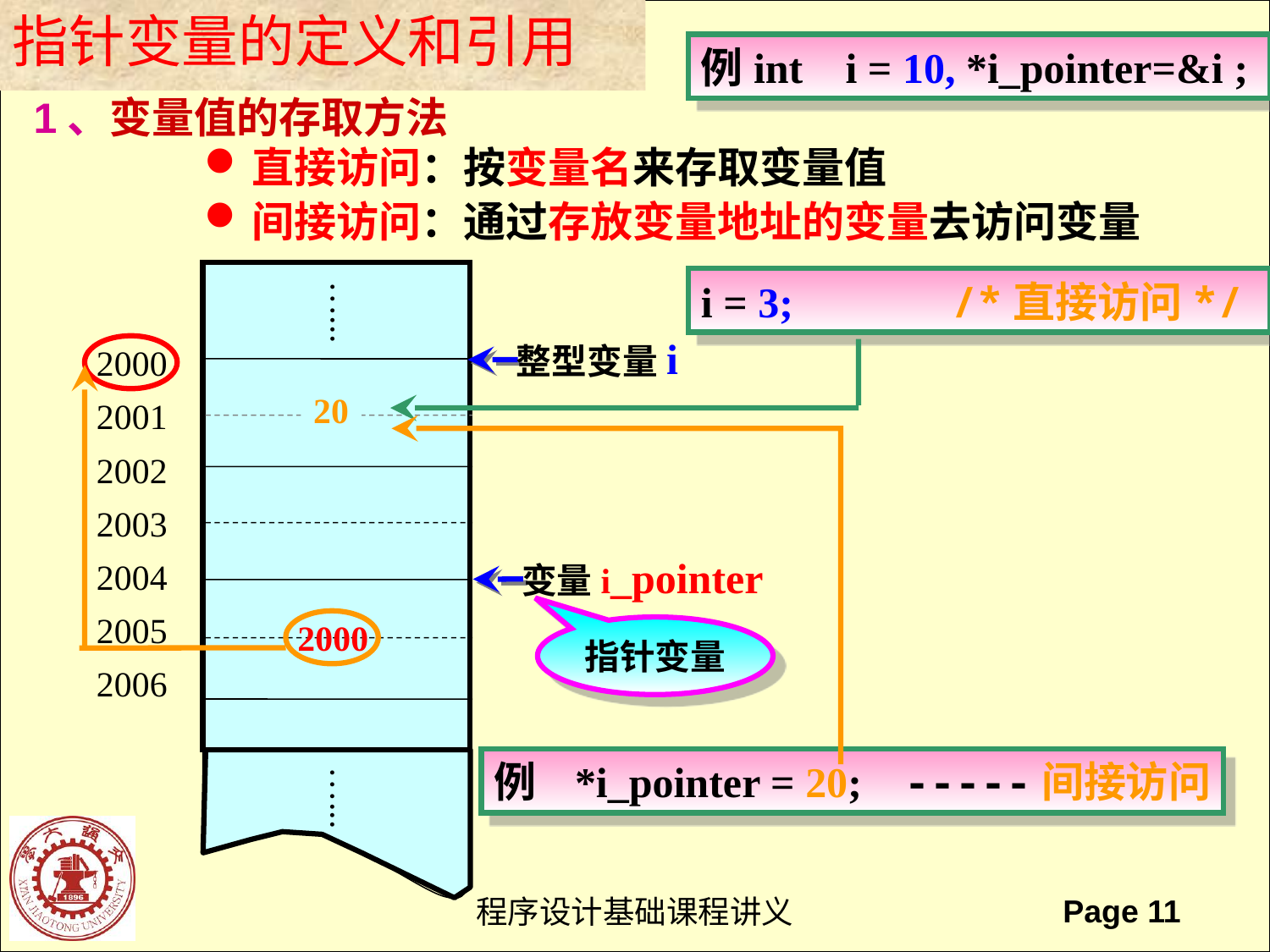

指针变量的定义和引用
例int    i = 10, *i_pointer=&i ;
1、变量值的存取方法
直接访问：按变量名来存取变量值
间接访问：通过存放变量地址的变量去访问变量

…...
整型变量i
2000

2001
10

2002

2003

变量i_pointer
2004

2005

2006

…...

指针变量
2000
i = 3;               /*直接访问*/

20
3

例   *i_pointer = 20;    -----间接访问